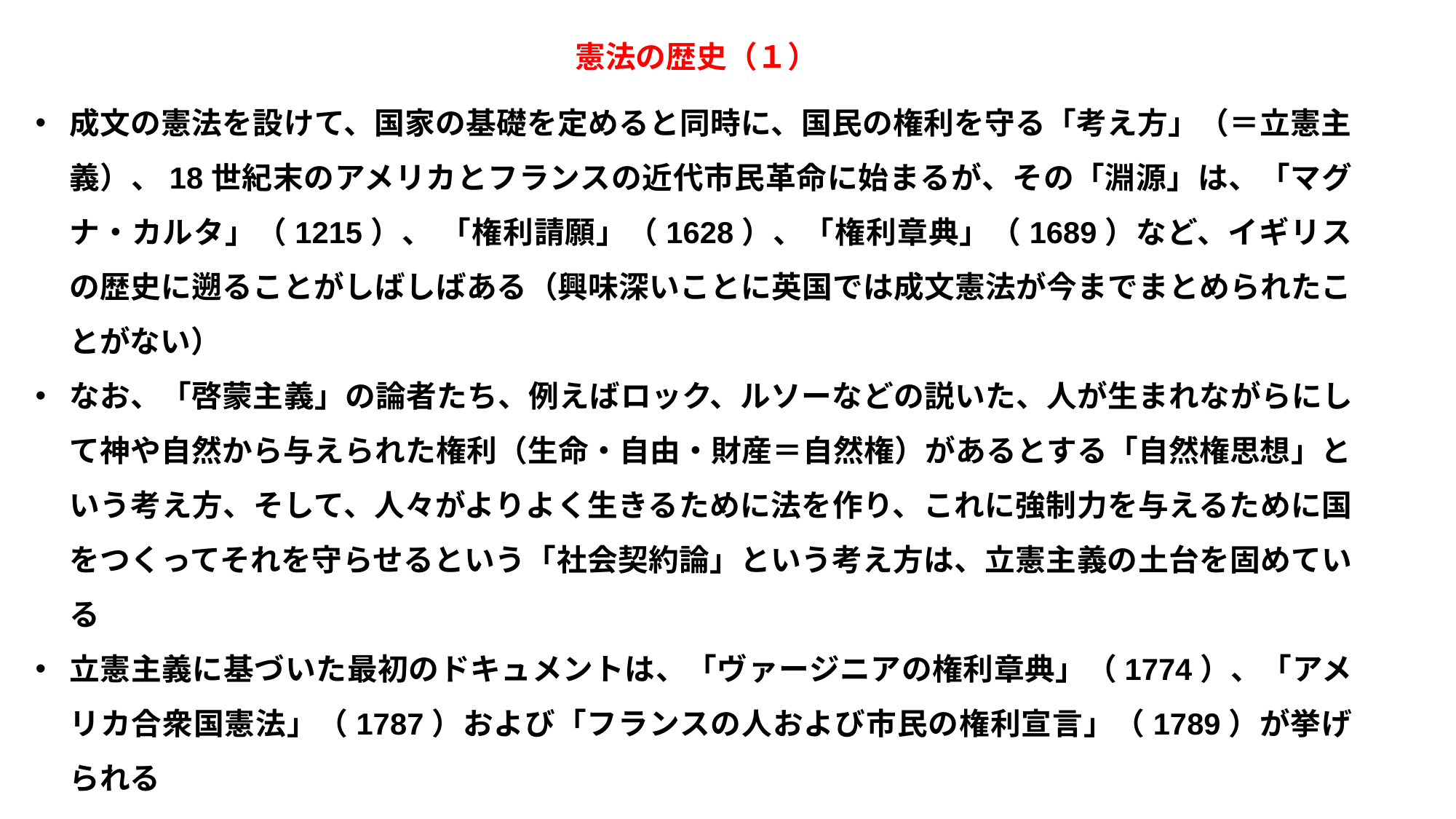

憲法の歴史（１）
成文の憲法を設けて、国家の基礎を定めると同時に、国民の権利を守る「考え方」（＝立憲主義）、18世紀末のアメリカとフランスの近代市民革命に始まるが、その「淵源」は、「マグナ・カルタ」（1215）、 「権利請願」（1628）、「権利章典」（1689）など、イギリスの歴史に遡ることがしばしばある（興味深いことに英国では成文憲法が今までまとめられたことがない）
なお、「啓蒙主義」の論者たち、例えばロック、ルソーなどの説いた、人が生まれながらにして神や自然から与えられた権利（生命・自由・財産＝自然権）があるとする「自然権思想」という考え方、そして、人々がよりよく生きるために法を作り、これに強制力を与えるために国をつくってそれを守らせるという「社会契約論」という考え方は、立憲主義の土台を固めている
立憲主義に基づいた最初のドキュメントは、「ヴァージニアの権利章典」（1774）、「アメリカ合衆国憲法」（1787）および「フランスの人および市民の権利宣言」（1789）が挙げられる